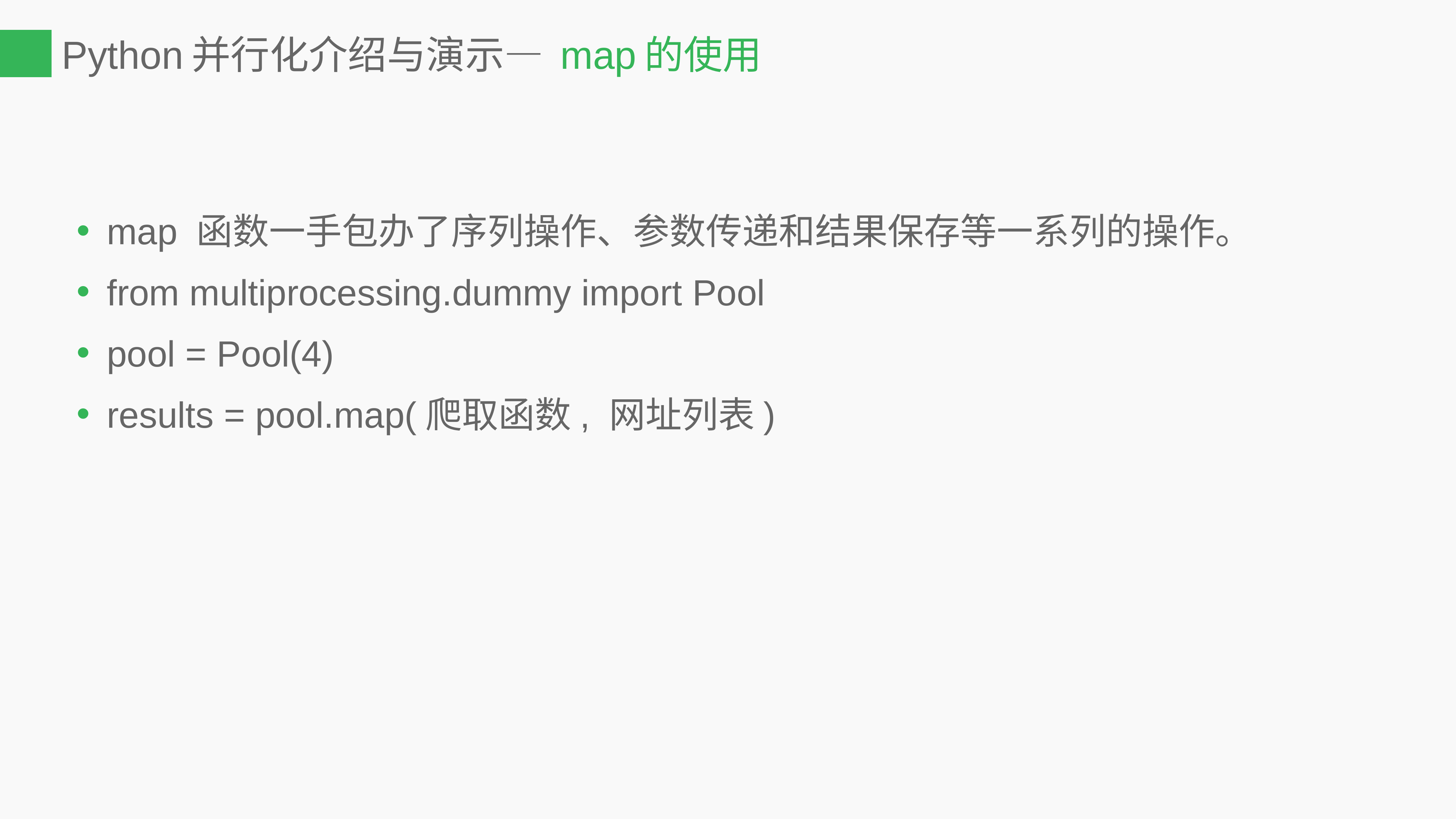

# Python并行化介绍与演示— map的使用
map 函数一手包办了序列操作、参数传递和结果保存等一系列的操作。
from multiprocessing.dummy import Pool
pool = Pool(4)
results = pool.map(爬取函数, 网址列表)